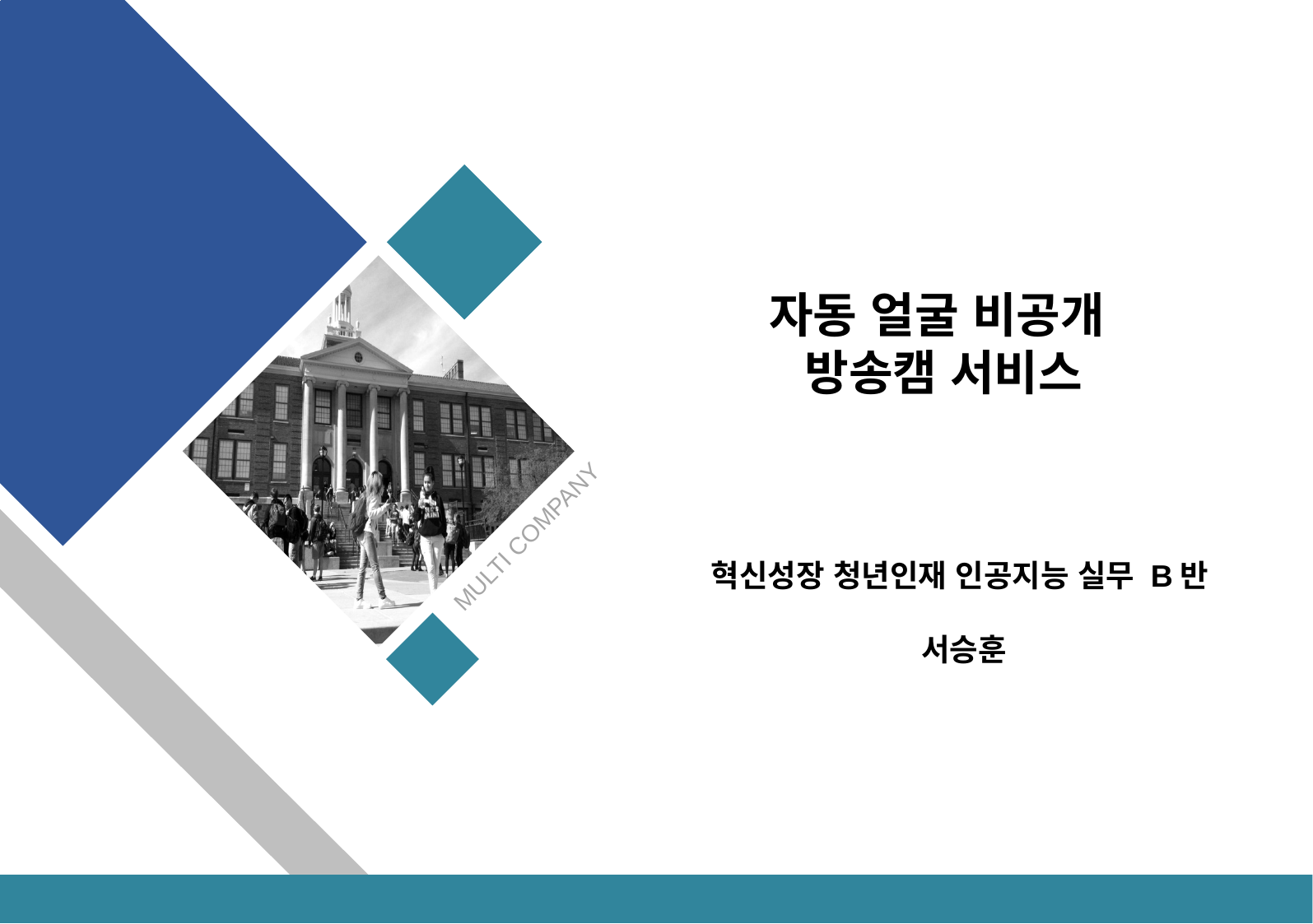

자동 얼굴 비공개
방송캠 서비스

MULTI COMPANY
혁신성장 청년인재 인공지능 실무 B반

서승훈